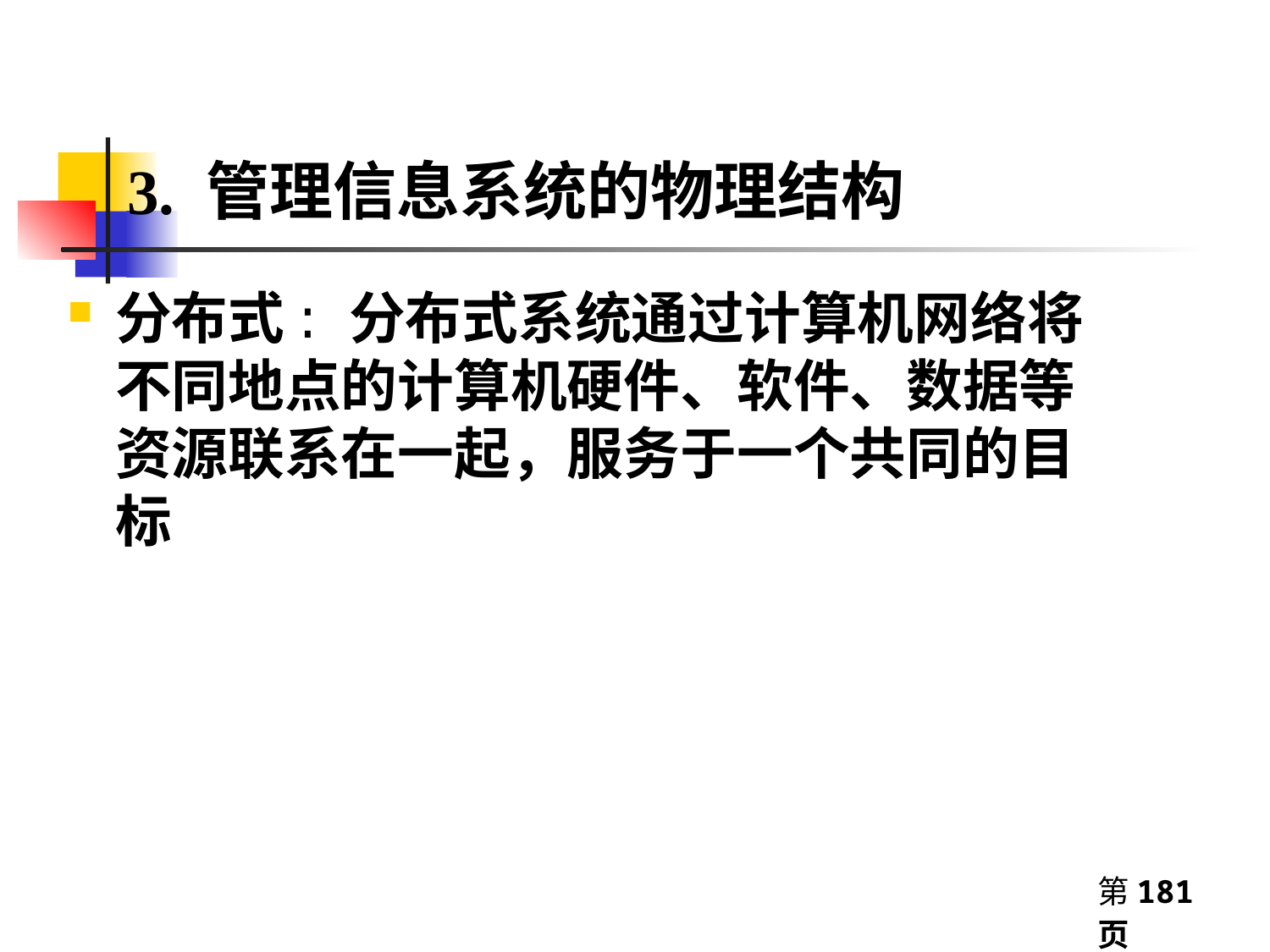

3. 管理信息系统的物理结构
分布式: 分布式系统通过计算机网络将不同地点的计算机硬件、软件、数据等资源联系在一起，服务于一个共同的目标